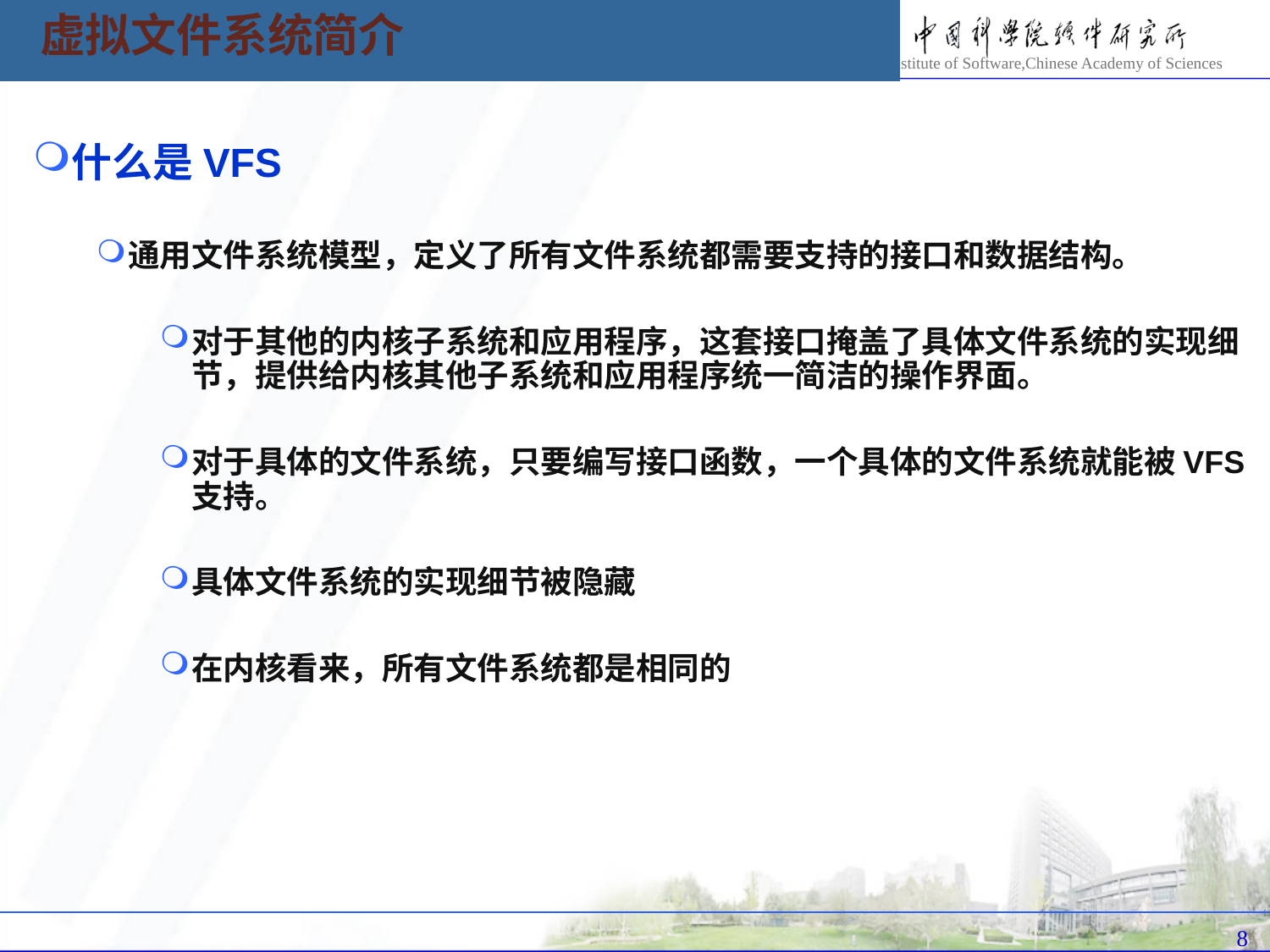

虚拟文件系统简介
什么是VFS

通用文件系统模型，定义了所有文件系统都需要支持的接口和数据结构。

对于其他的内核子系统和应用程序，这套接口掩盖了具体文件系统的实现细节，提供给内核其他子系统和应用程序统一简洁的操作界面。

对于具体的文件系统，只要编写接口函数，一个具体的文件系统就能被VFS支持。

具体文件系统的实现细节被隐藏

在内核看来，所有文件系统都是相同的

8